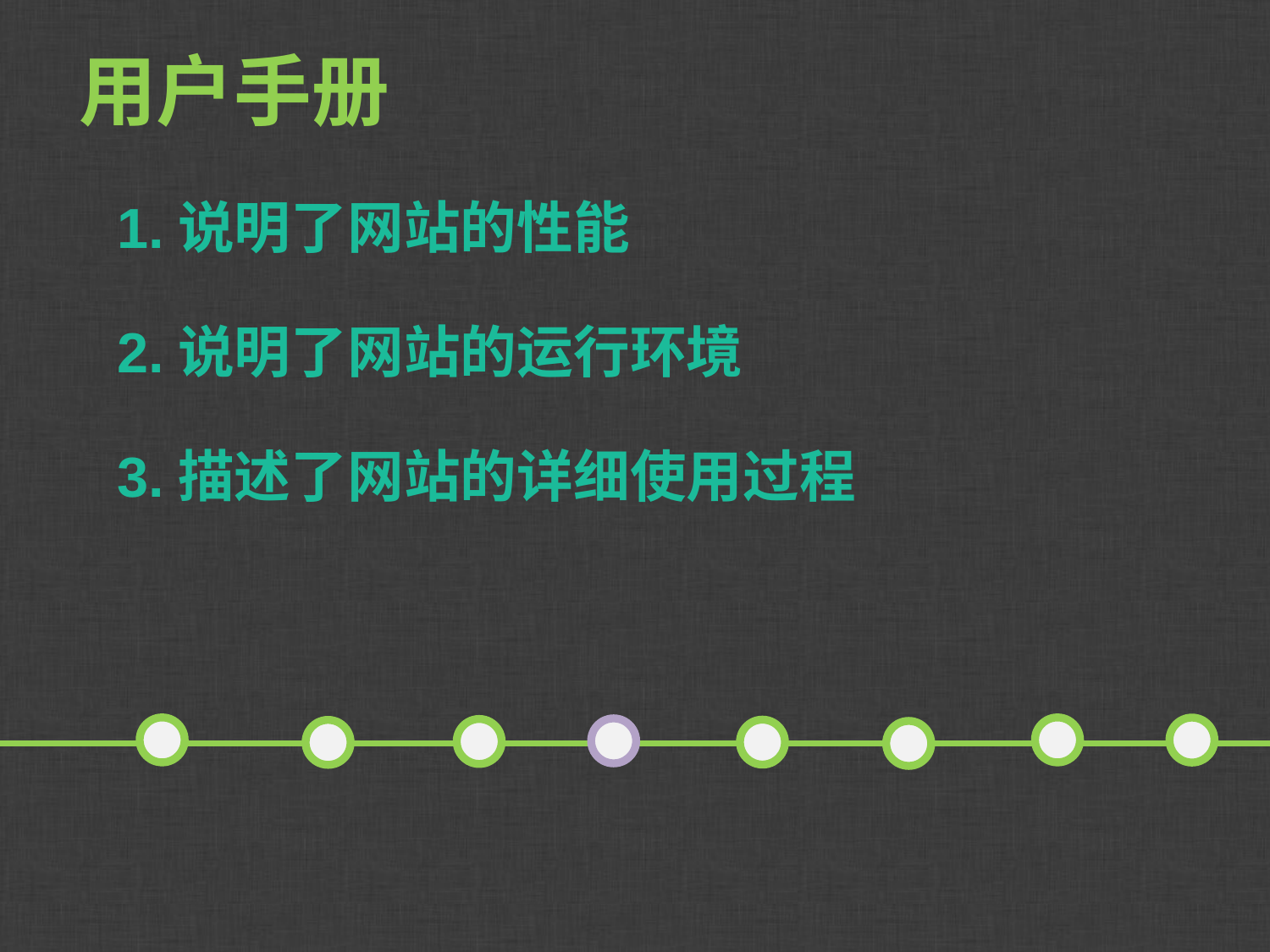

用户手册
1.说明了网站的性能
2.说明了网站的运行环境
3.描述了网站的详细使用过程